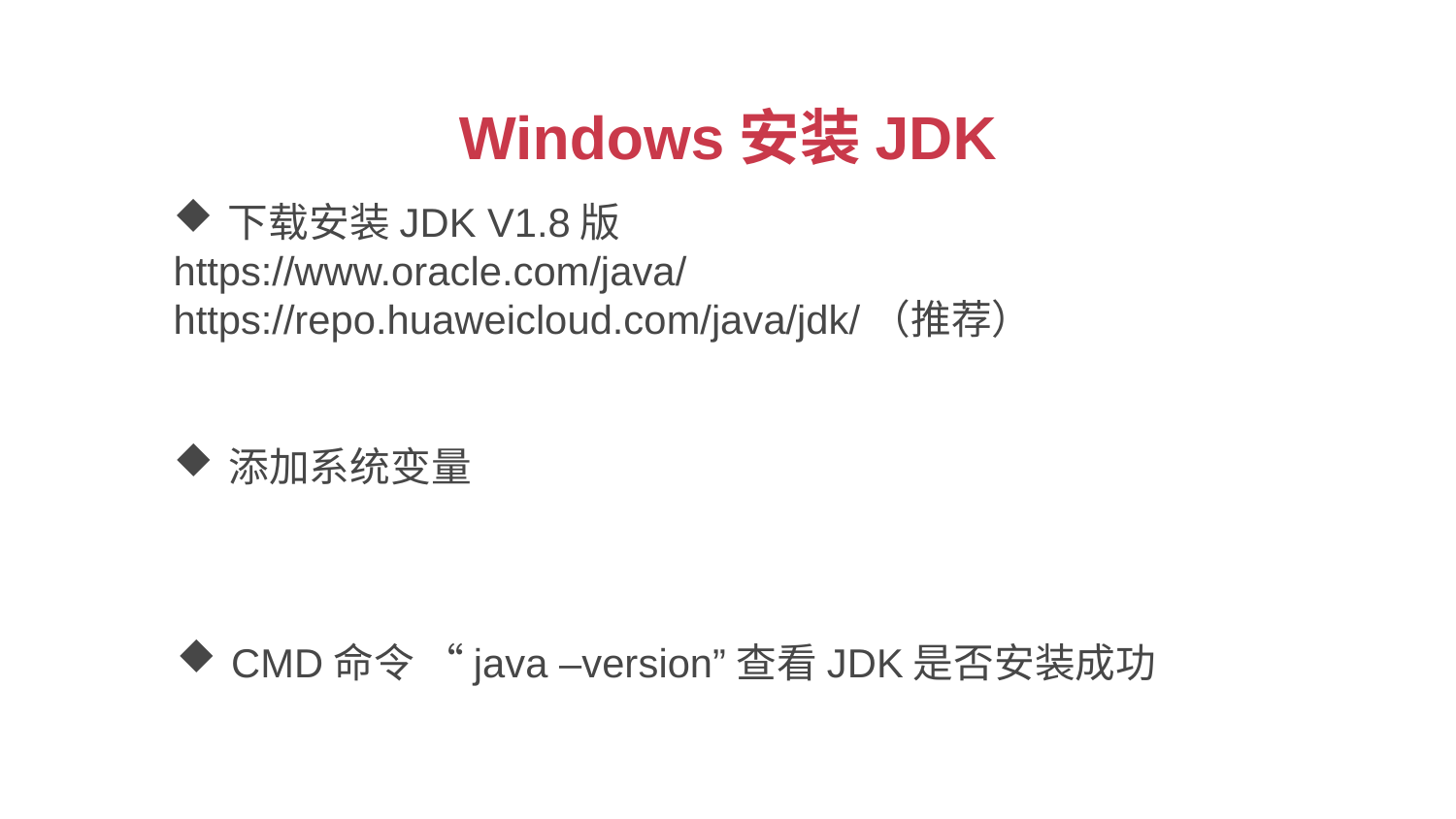

Windows安装JDK
下载安装JDK V1.8版
https://www.oracle.com/java/
https://repo.huaweicloud.com/java/jdk/（推荐）
添加系统变量
CMD命令 “java –version”查看JDK是否安装成功